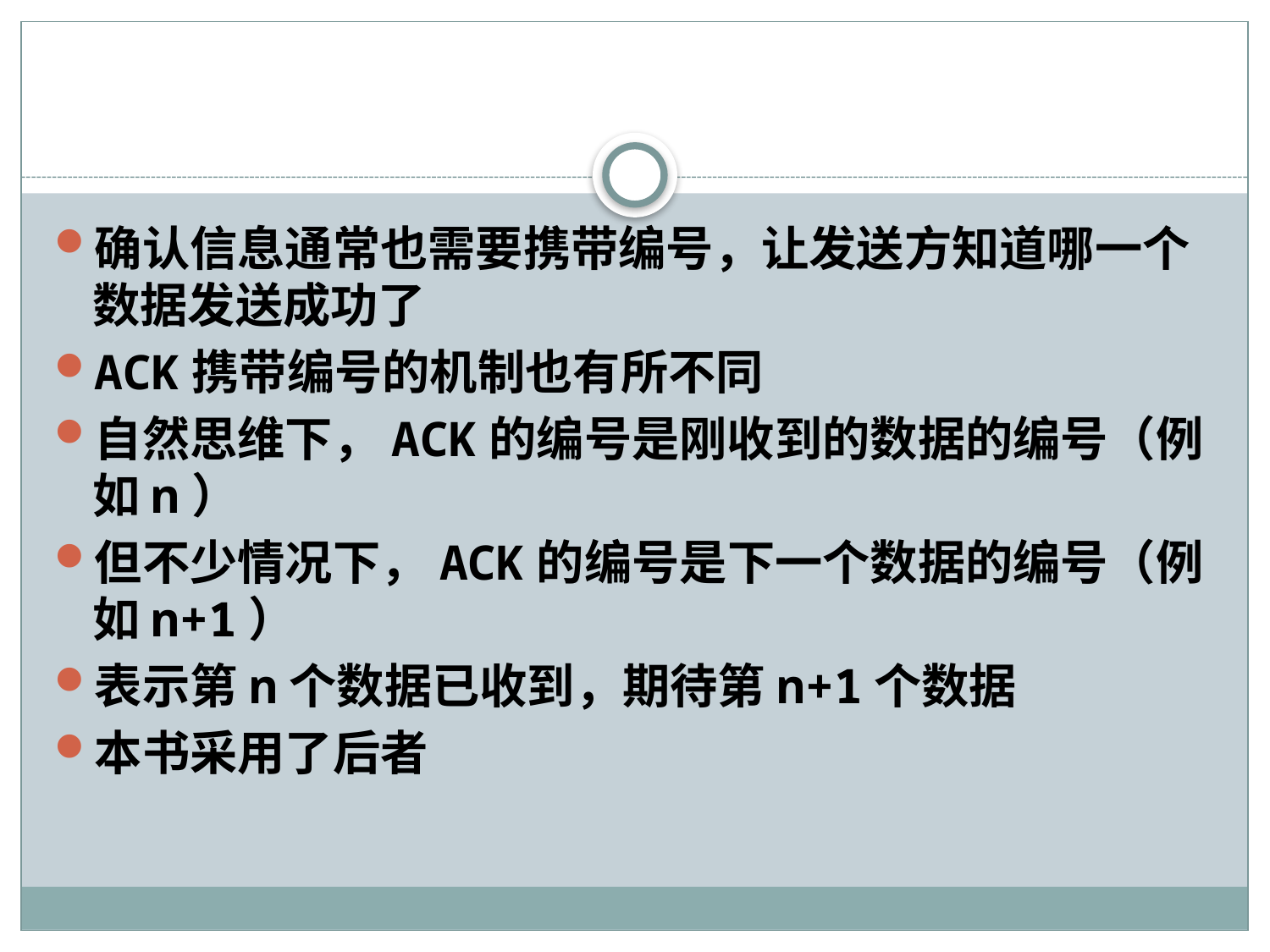

#
确认信息通常也需要携带编号，让发送方知道哪一个数据发送成功了
ACK携带编号的机制也有所不同
自然思维下，ACK的编号是刚收到的数据的编号（例如n）
但不少情况下，ACK的编号是下一个数据的编号（例如n+1）
表示第n个数据已收到，期待第n+1个数据
本书采用了后者